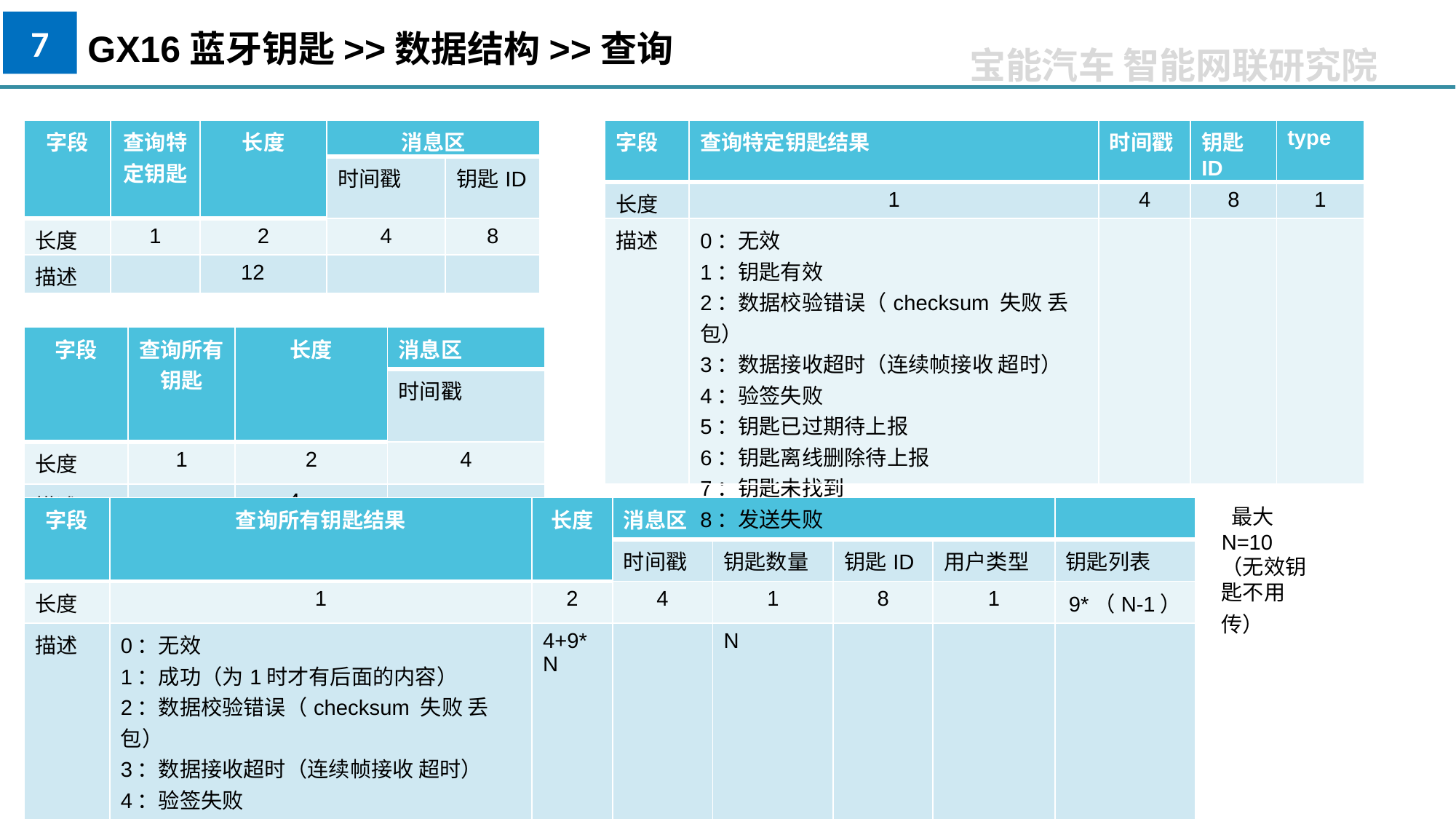

7
GX16蓝牙钥匙>>数据结构>>查询
| 字段 | 查询特定钥匙 | 长度 | 消息区 |  |
| --- | --- | --- | --- | --- |
|  |  |  | 时间戳 | 钥匙ID |
| 长度 | 1 | 2 | 4 | 8 |
| 描述 |  | 12 |  |  |
| 字段 | 查询特定钥匙结果 | 时间戳 | 钥匙ID | type |
| --- | --- | --- | --- | --- |
| 长度 | 1 | 4 | 8 | 1 |
| 描述 | 0：无效 1：钥匙有效 2：数据校验错误（checksum 失败 丢包） 3：数据接收超时（连续帧接收 超时） 4：验签失败 5：钥匙已过期待上报 6：钥匙离线删除待上报 7：钥匙未找到 8：发送失败 |  |  |  |
| 字段 | 查询所有钥匙 | 长度 | 消息区 |
| --- | --- | --- | --- |
|  |  |  | 时间戳 |
| 长度 | 1 | 2 | 4 |
| 描述 |  | 4 |  |
| 字段 | 查询所有钥匙结果 | 长度 | 消息区 |  |  |  |  |
| --- | --- | --- | --- | --- | --- | --- | --- |
|  |  |  | 时间戳 | 钥匙数量 | 钥匙ID | 用户类型 | 钥匙列表 |
| 长度 | 1 | 2 | 4 | 1 | 8 | 1 | 9\*（N-1） |
| 描述 | 0：无效 1：成功（为1时才有后面的内容） 2：数据校验错误（checksum 失败 丢包） 3：数据接收超时（连续帧接收 超时） 4：验签失败 5：无有效钥匙 6：发送失败 | 4+9\*N |  | N |  |  |  |
 最大 N=10
（无效钥匙不用传）